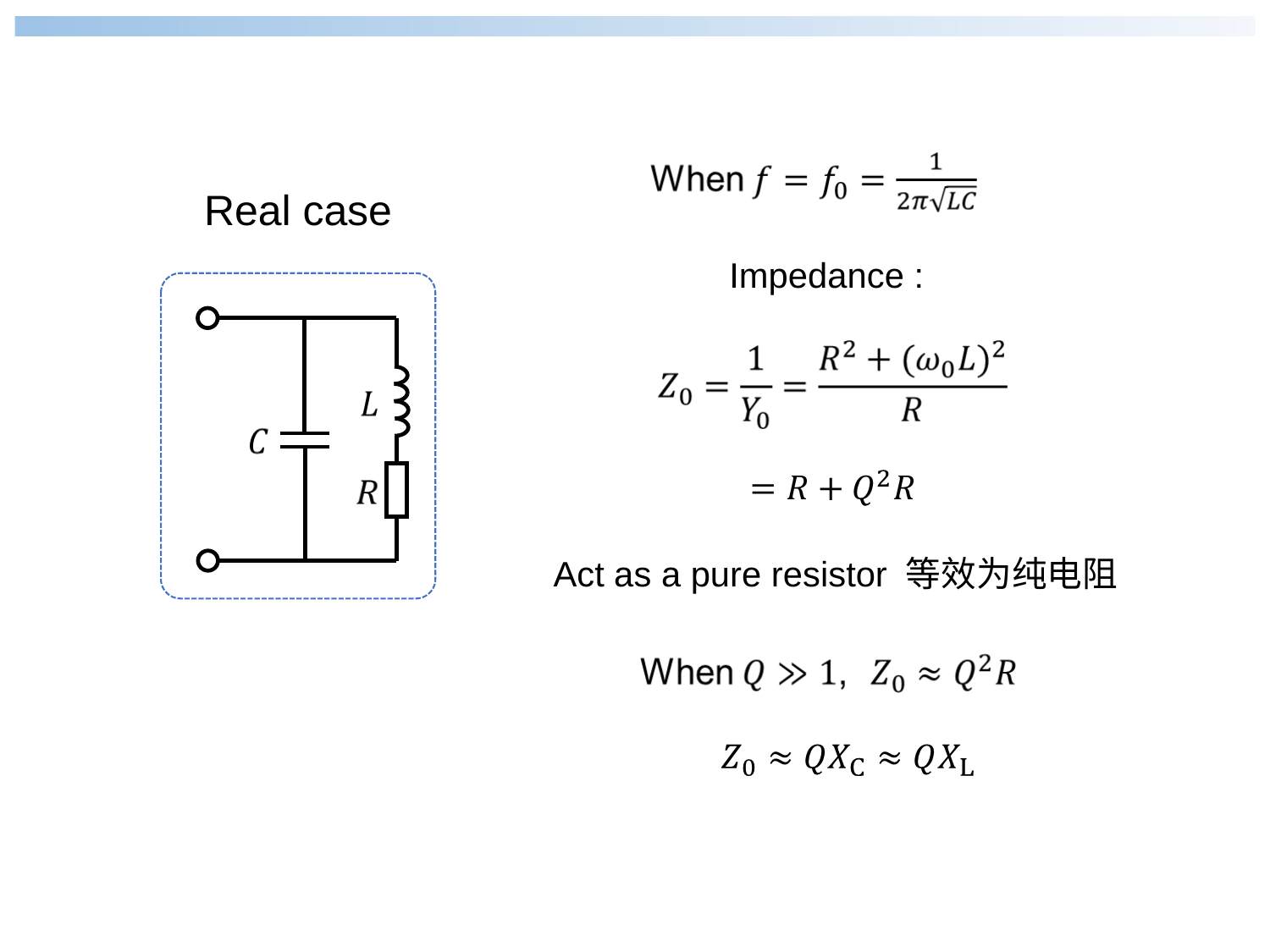

Real case
Impedance :

Act as a pure resistor 等效为纯电阻